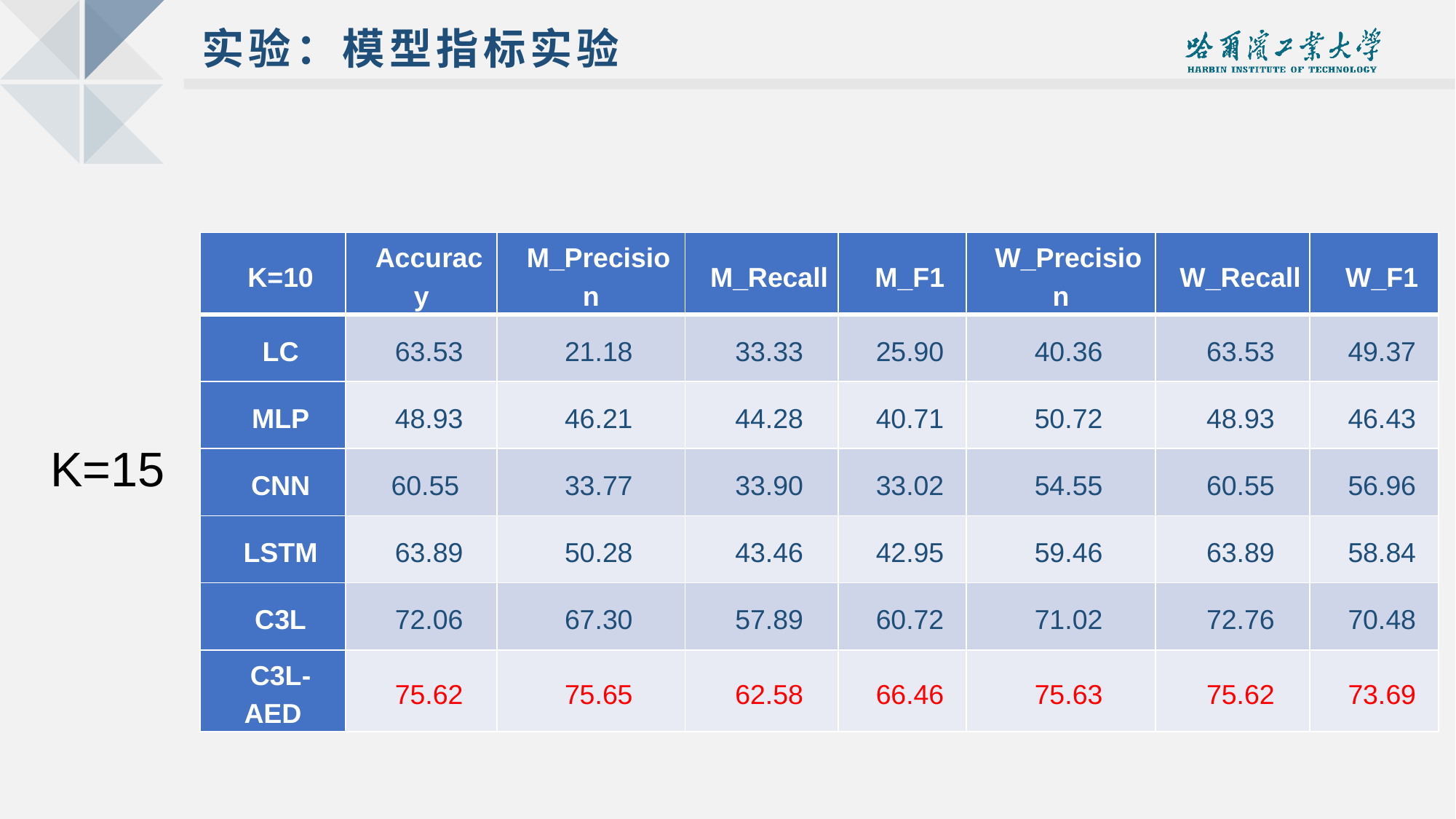

实验：模型指标实验

| K=10 | Accuracy | M\_Precision | M\_Recall | M\_F1 | W\_Precision | W\_Recall | W\_F1 |
| --- | --- | --- | --- | --- | --- | --- | --- |
| LC | 63.53 | 21.18 | 33.33 | 25.90 | 40.36 | 63.53 | 49.37 |
| MLP | 48.93 | 46.21 | 44.28 | 40.71 | 50.72 | 48.93 | 46.43 |
| CNN | 60.55 | 33.77 | 33.90 | 33.02 | 54.55 | 60.55 | 56.96 |
| LSTM | 63.89 | 50.28 | 43.46 | 42.95 | 59.46 | 63.89 | 58.84 |
| C3L | 72.06 | 67.30 | 57.89 | 60.72 | 71.02 | 72.76 | 70.48 |
| C3L-AED | 75.62 | 75.65 | 62.58 | 66.46 | 75.63 | 75.62 | 73.69 |
K=15